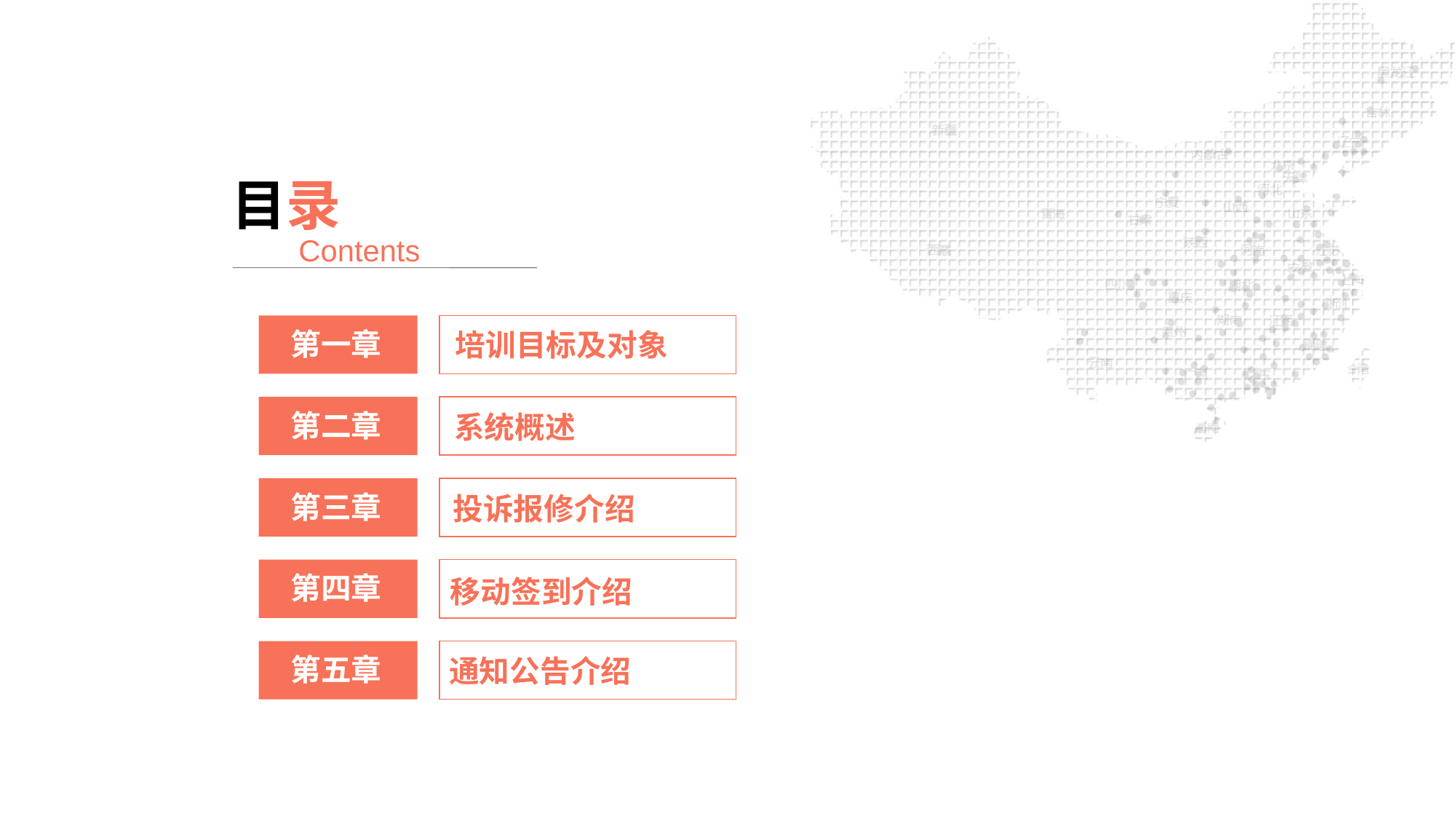

目录
Contents

第一章
培训目标及对象

第二章
系统概述

第三章
投诉报修介绍

第四章
移动签到介绍

第五章
通知公告介绍